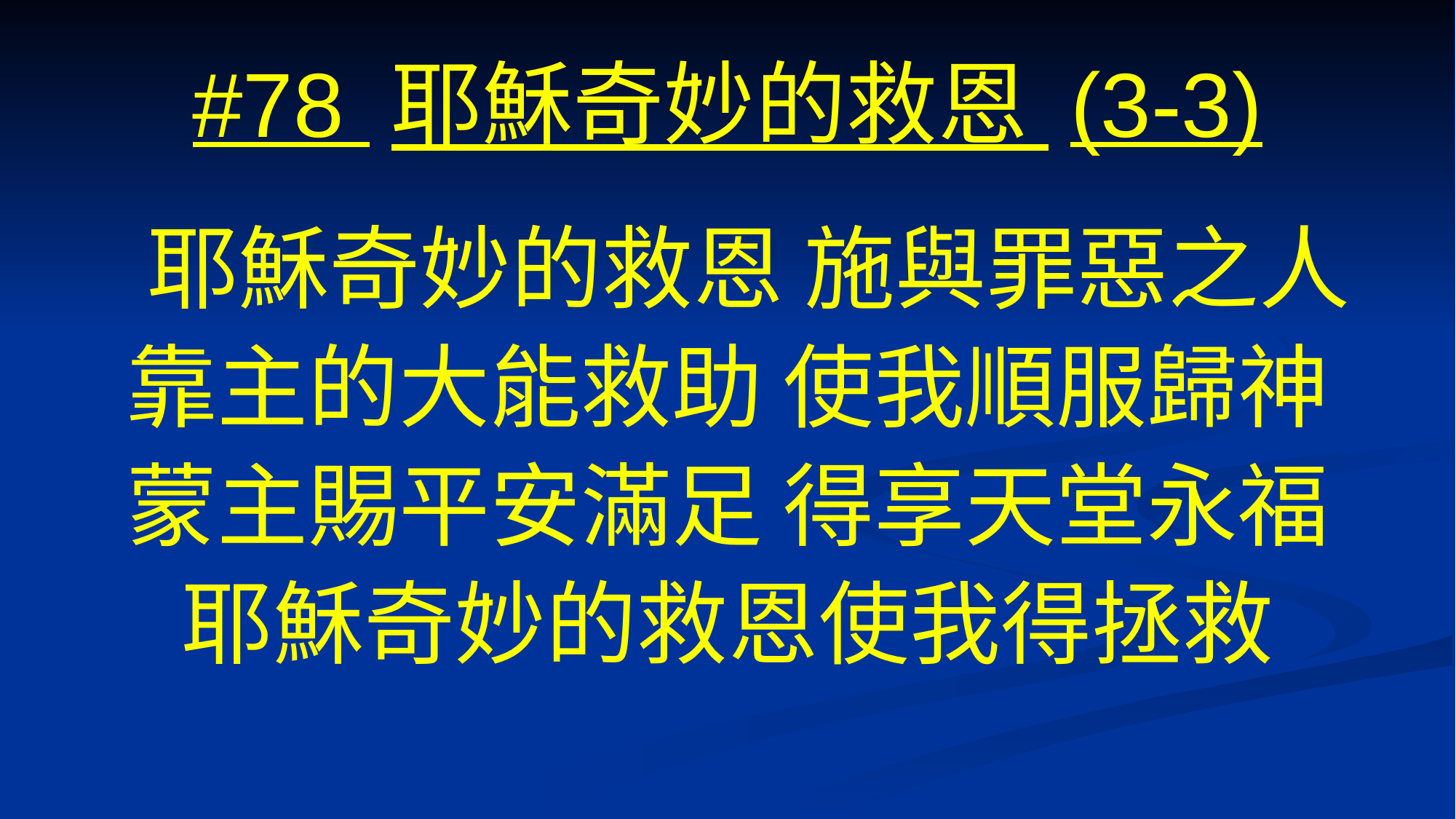

# #78 耶穌奇妙的救恩 (3-3)
 耶穌奇妙的救恩 施與罪惡之人
靠主的大能救助 使我順服歸神
蒙主賜平安滿足 得享天堂永福
耶穌奇妙的救恩使我得拯救